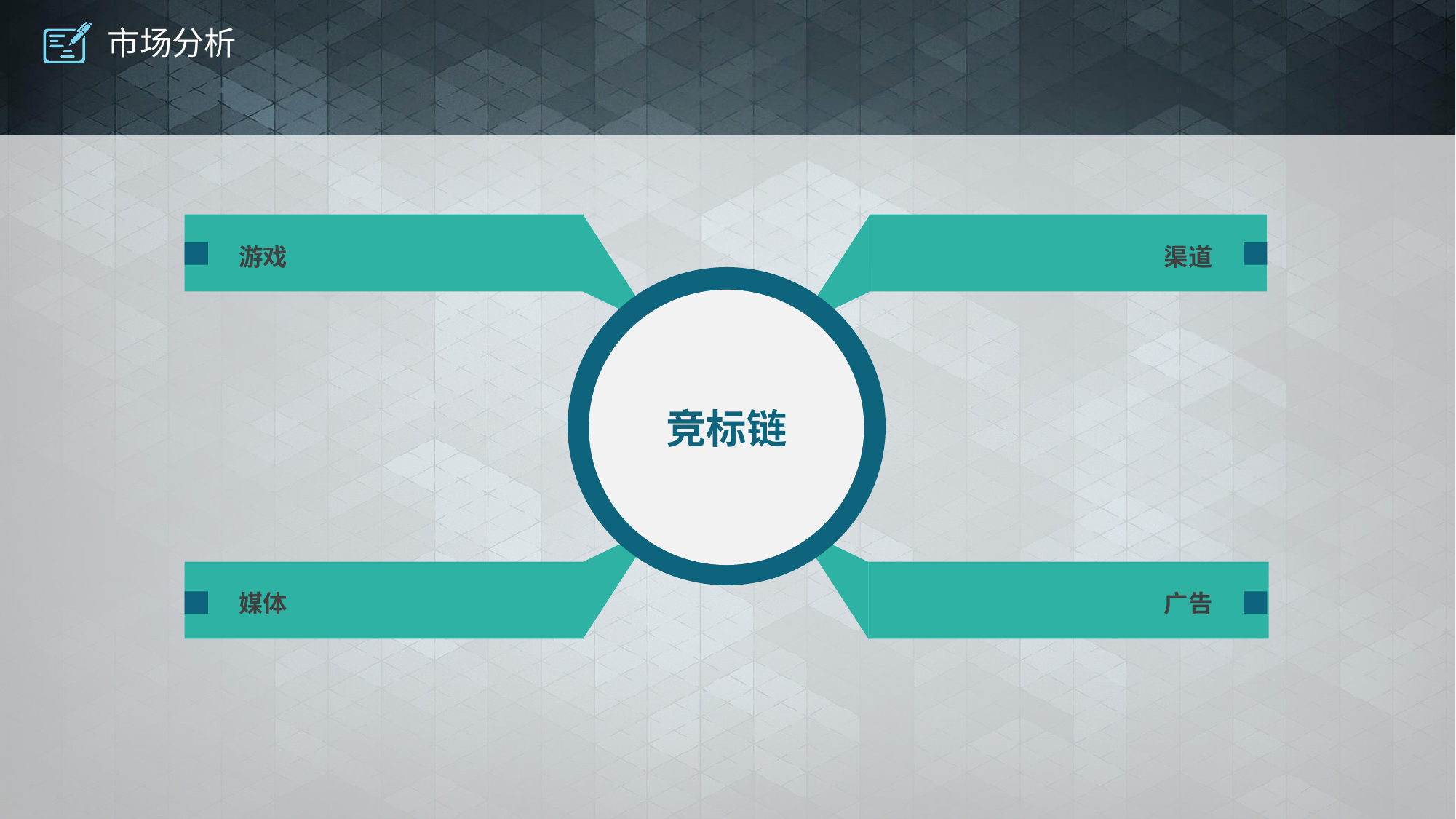

# 市场分析

游戏
渠道

竞标链

媒体
广告